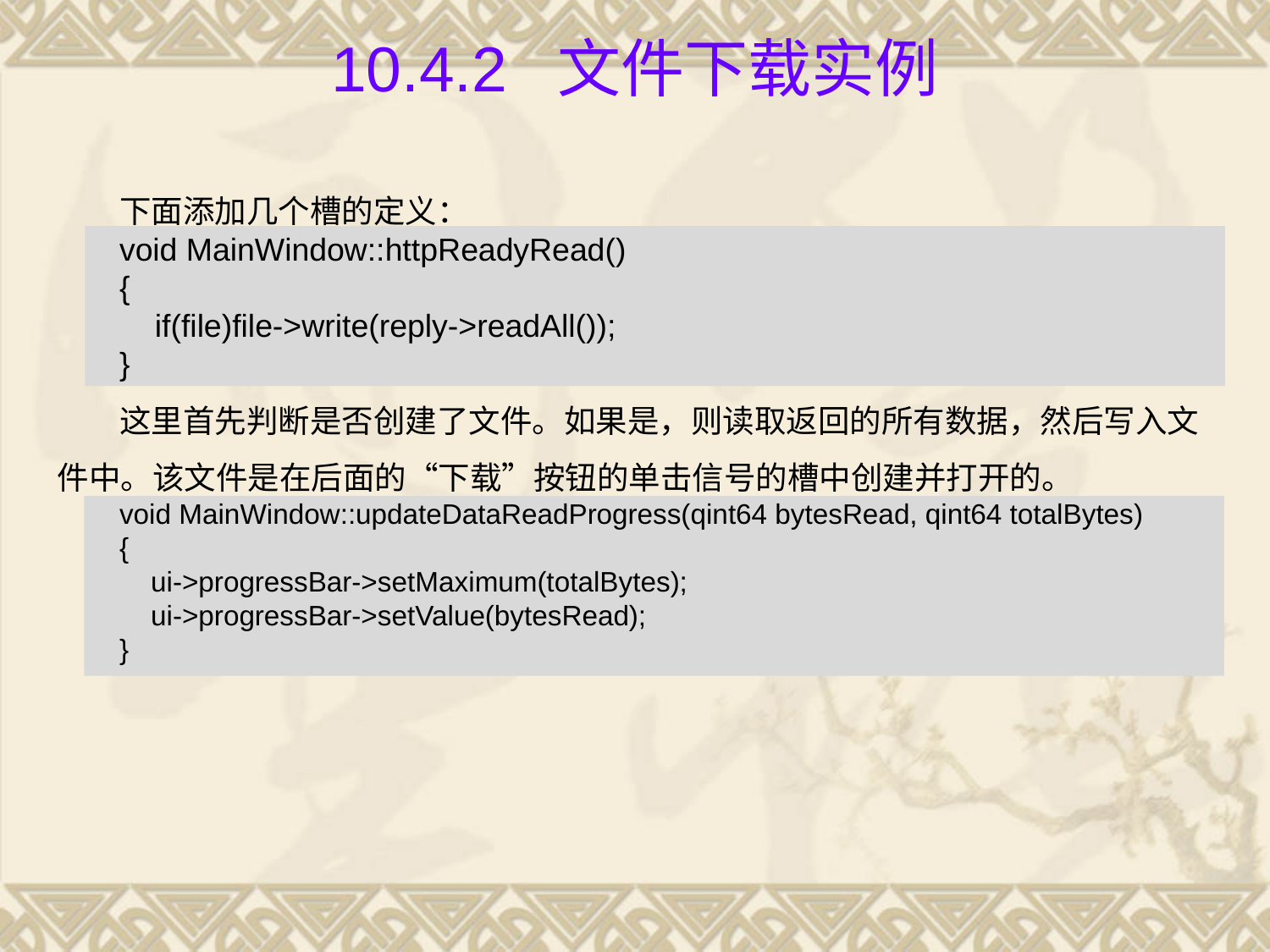

# 10.4.2  文件下载实例
下面添加几个槽的定义：
void MainWindow::httpReadyRead()
{
    if(file)file->write(reply->readAll());
}
这里首先判断是否创建了文件。如果是，则读取返回的所有数据，然后写入文件中。该文件是在后面的“下载”按钮的单击信号的槽中创建并打开的。
void MainWindow::updateDataReadProgress(qint64 bytesRead, qint64 totalBytes)
{
    ui->progressBar->setMaximum(totalBytes);
    ui->progressBar->setValue(bytesRead);
}